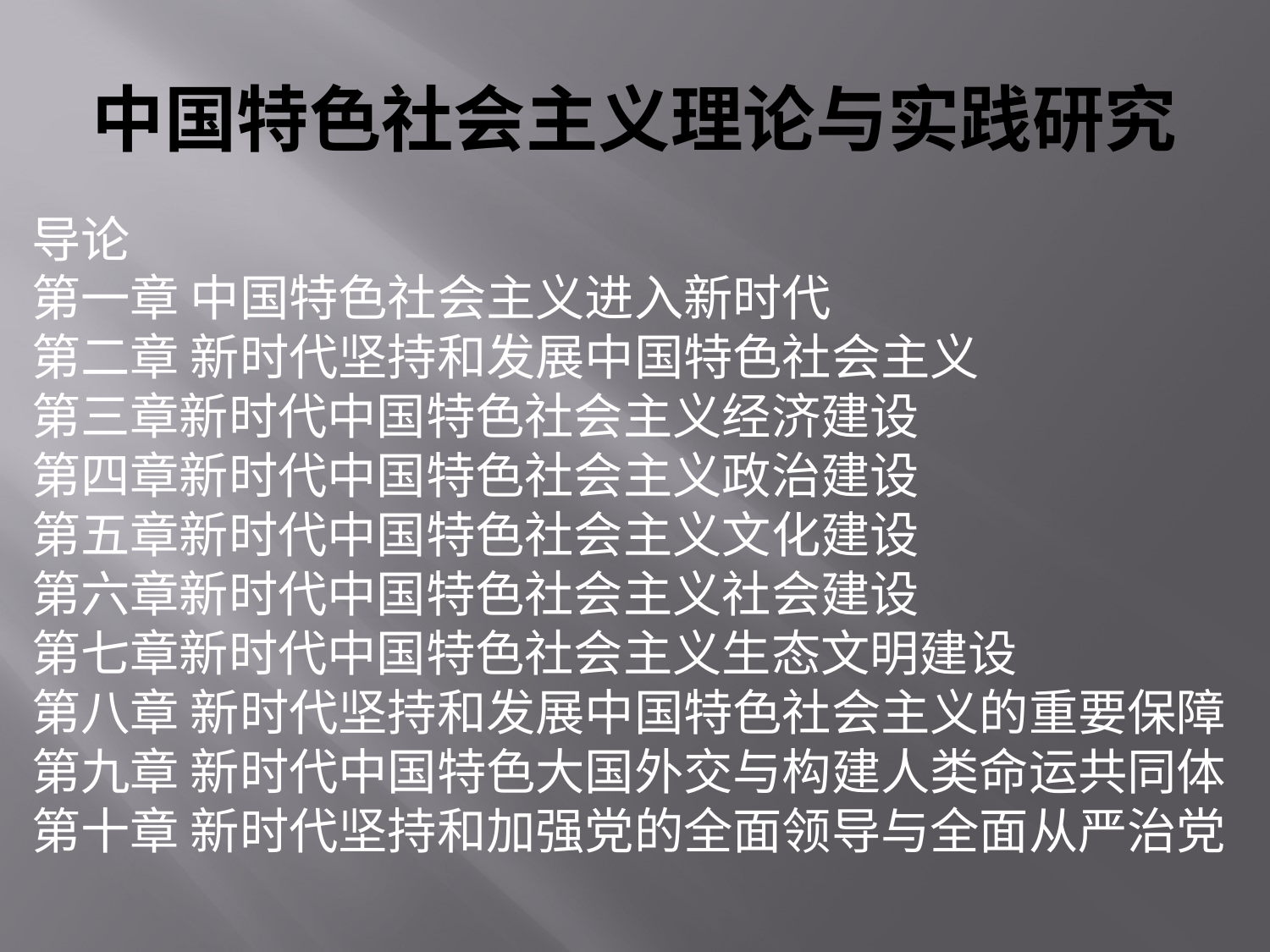

# 中国特色社会主义理论与实践研究
导论
第一章 中国特色社会主义进入新时代
第二章 新时代坚持和发展中国特色社会主义
第三章新时代中国特色社会主义经济建设
第四章新时代中国特色社会主义政治建设
第五章新时代中国特色社会主义文化建设
第六章新时代中国特色社会主义社会建设
第七章新时代中国特色社会主义生态文明建设
第八章 新时代坚持和发展中国特色社会主义的重要保障
第九章 新时代中国特色大国外交与构建人类命运共同体第十章 新时代坚持和加强党的全面领导与全面从严治党